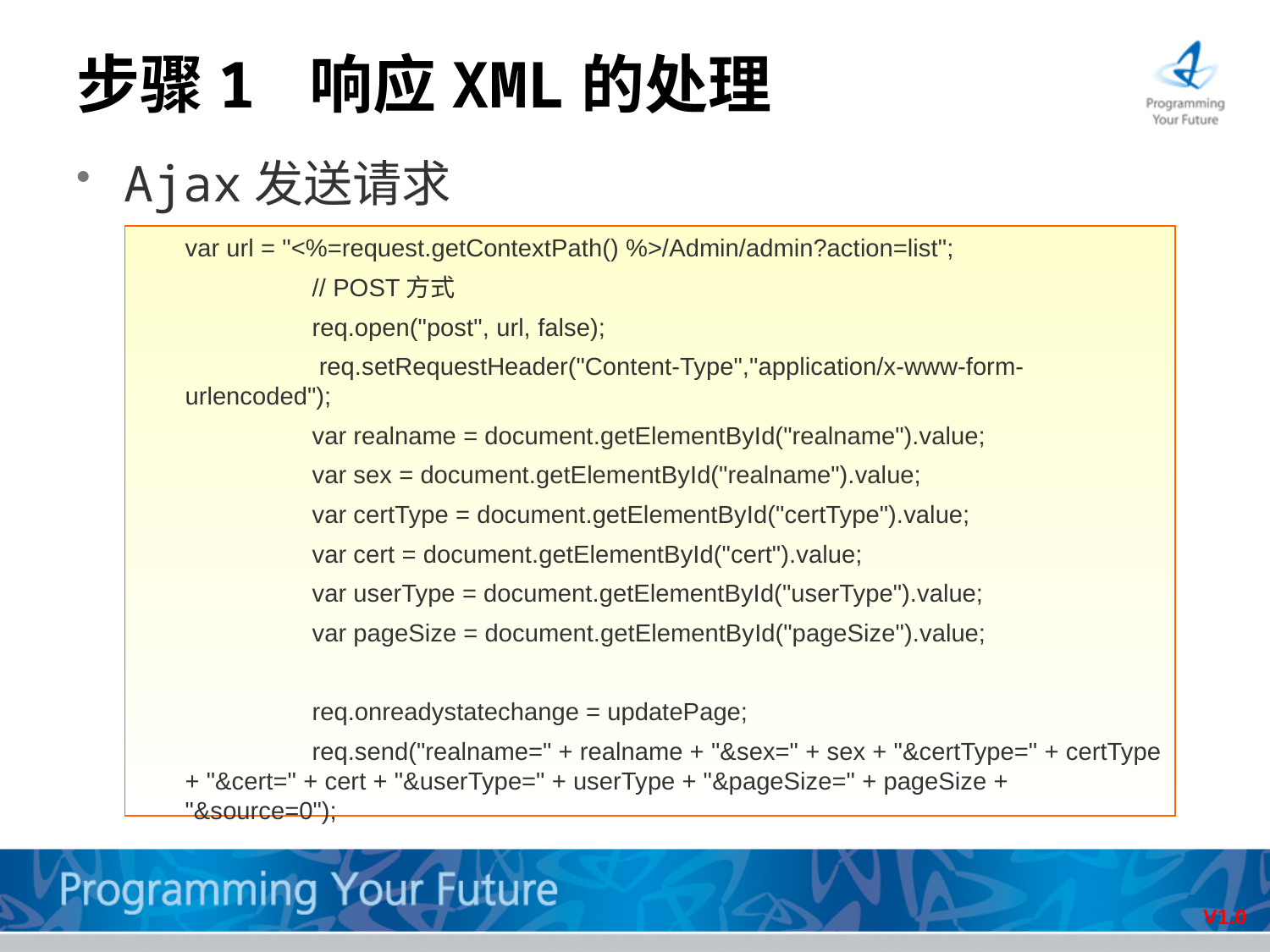

# 步骤1 响应XML的处理
Ajax发送请求
 	var url = "<%=request.getContextPath() %>/Admin/admin?action=list";
        	// POST方式
        	req.open("post", url, false);
		 req.setRequestHeader("Content-Type","application/x-www-form-urlencoded");
       	var realname = document.getElementById("realname").value;
        	var sex = document.getElementById("realname").value;
        	var certType = document.getElementById("certType").value;
        	var cert = document.getElementById("cert").value;
        	var userType = document.getElementById("userType").value;
        	var pageSize = document.getElementById("pageSize").value;

        	req.onreadystatechange = updatePage;
       	req.send("realname=" + realname + "&sex=" + sex + "&certType=" + certType + "&cert=" + cert + "&userType=" + userType + "&pageSize=" + pageSize + "&source=0");